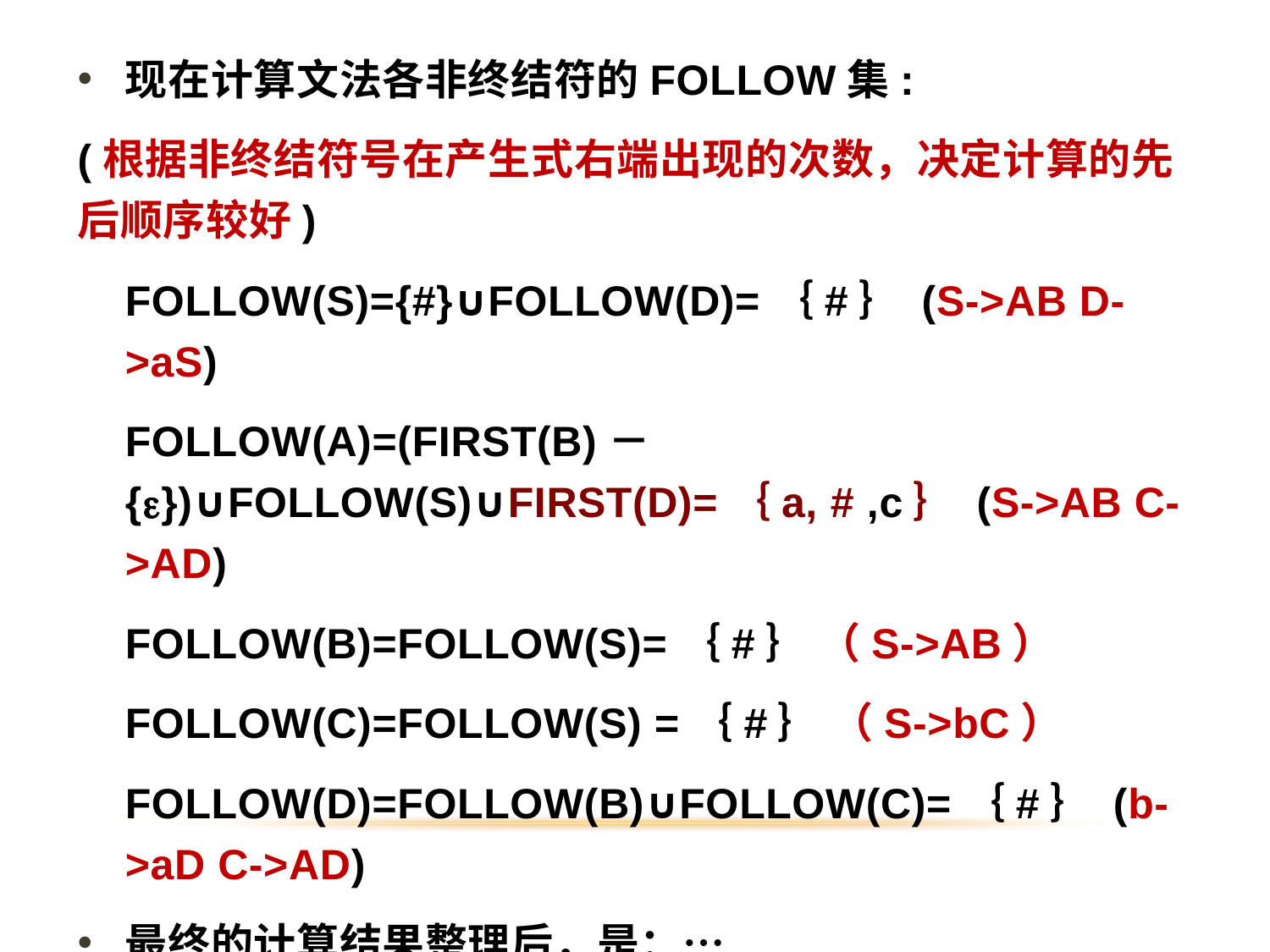

现在计算文法各非终结符的FOLLOW集:
(根据非终结符号在产生式右端出现的次数，决定计算的先后顺序较好)
	FOLLOW(S)={#}∪FOLLOW(D)=｛#｝ (S->AB D->aS)
	FOLLOW(A)=(FIRST(B)－{ε})∪FOLLOW(S)∪FIRST(D)=｛a, # ,c｝ (S->AB C->AD)
	FOLLOW(B)=FOLLOW(S)=｛#｝ （S->AB）
	FOLLOW(C)=FOLLOW(S) =｛#｝ （S->bC）
	FOLLOW(D)=FOLLOW(B)∪FOLLOW(C)=｛#｝ (b->aD C->AD)
最终的计算结果整理后，是：…